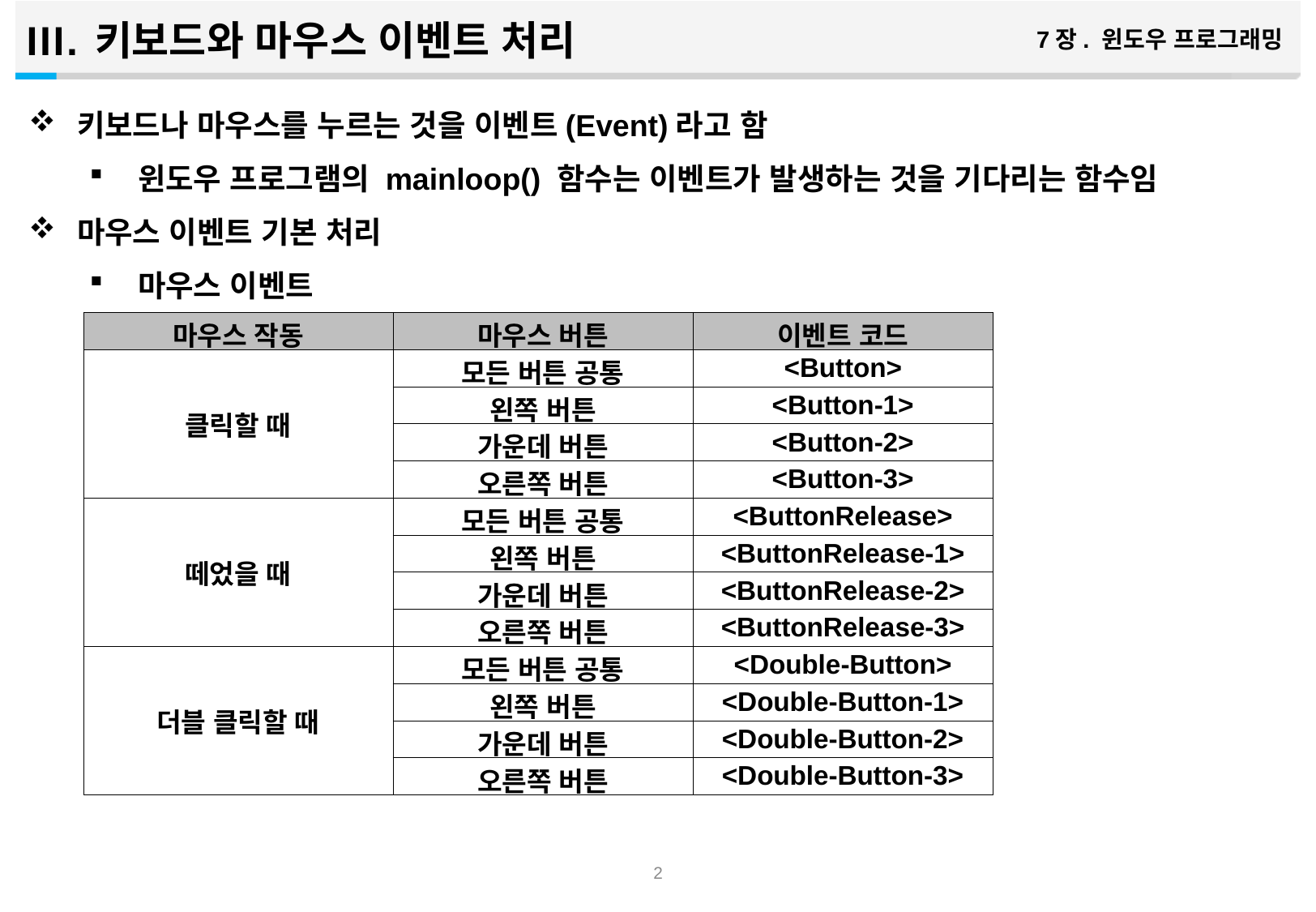

키보드와 마우스 이벤트 처리
7장. 윈도우 프로그래밍
키보드나 마우스를 누르는 것을 이벤트(Event)라고 함
윈도우 프로그램의 mainloop() 함수는 이벤트가 발생하는 것을 기다리는 함수임
마우스 이벤트 기본 처리
마우스 이벤트
| 마우스 작동 | 마우스 버튼 | 이벤트 코드 |
| --- | --- | --- |
| 클릭할 때 | 모든 버튼 공통 | <Button> |
|  | 왼쪽 버튼 | <Button-1> |
|  | 가운데 버튼 | <Button-2> |
|  | 오른쪽 버튼 | <Button-3> |
| 떼었을 때 | 모든 버튼 공통 | <ButtonRelease> |
|  | 왼쪽 버튼 | <ButtonRelease-1> |
|  | 가운데 버튼 | <ButtonRelease-2> |
|  | 오른쪽 버튼 | <ButtonRelease-3> |
| 더블 클릭할 때 | 모든 버튼 공통 | <Double-Button> |
|  | 왼쪽 버튼 | <Double-Button-1> |
|  | 가운데 버튼 | <Double-Button-2> |
|  | 오른쪽 버튼 | <Double-Button-3> |
2